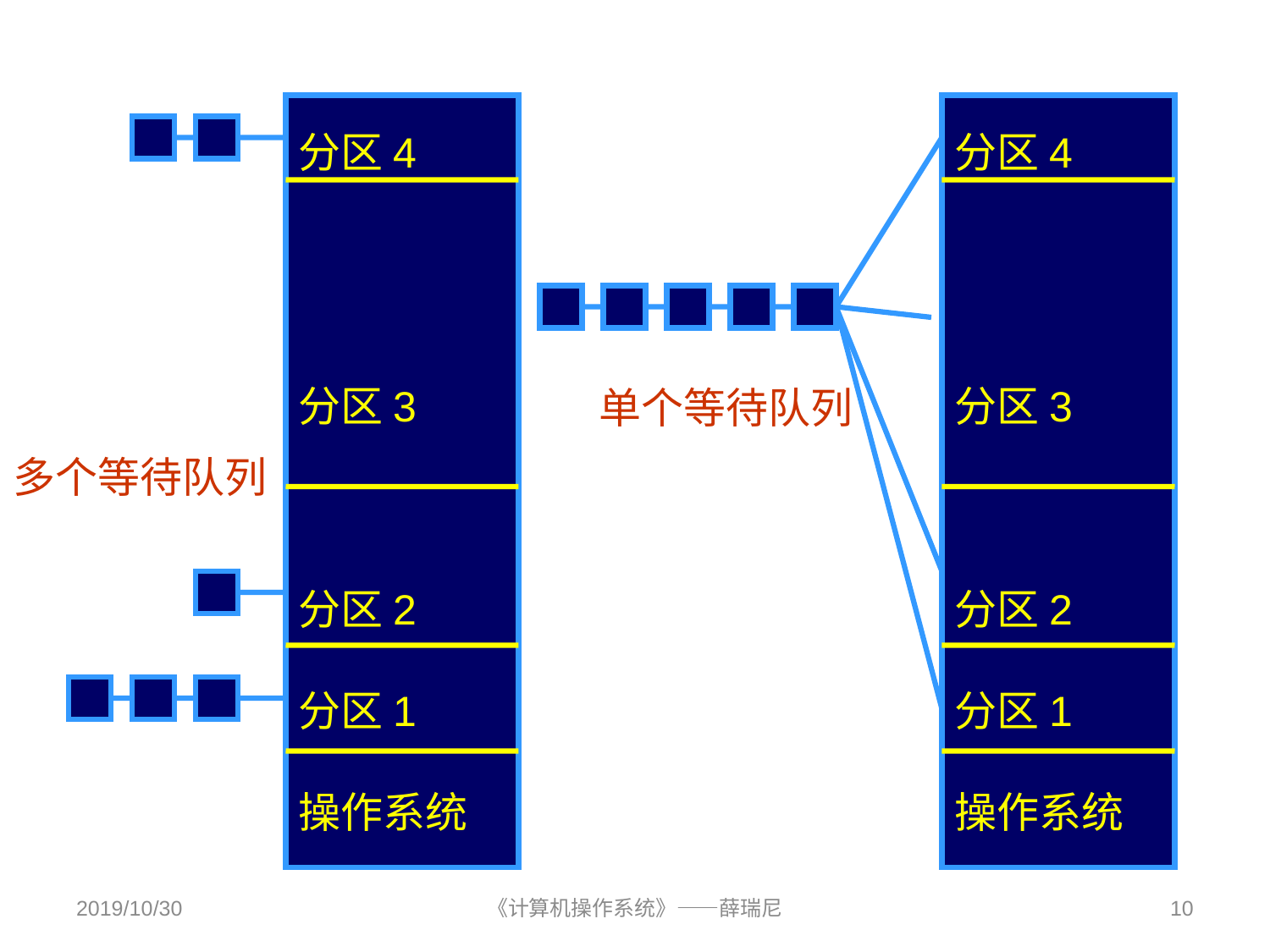

分区4

分区3

分区2

分区1

操作系统
分区4

分区3

分区2

分区1

操作系统

单个等待队列
多个等待队列

2019/10/30
《计算机操作系统》——薛瑞尼
10